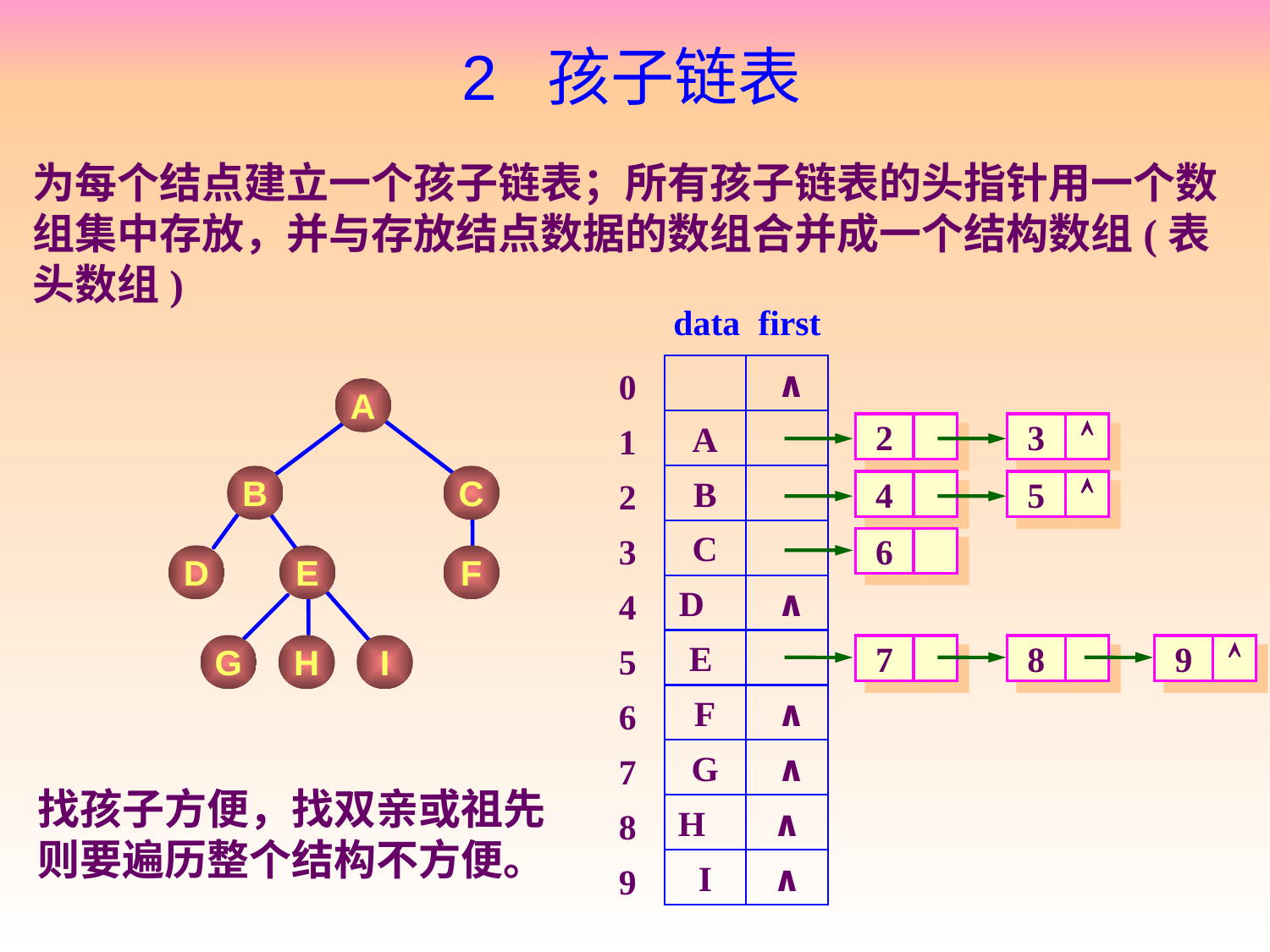

# 2  孩子链表
为每个结点建立一个孩子链表；所有孩子链表的头指针用一个数组集中存放，并与存放结点数据的数组合并成一个结构数组(表头数组)
data  first
0
1
2
3
4
5
6
7
8
9

 ∧
A

2

3
∧

B

4

5
∧

C

6

D
 ∧
E

7

8

9
∧

F
 ∧
G
 ∧
H
∧
I
∧
A

B
C

D
E
F

G
H
I
找孩子方便，找双亲或祖先则要遍历整个结构不方便。